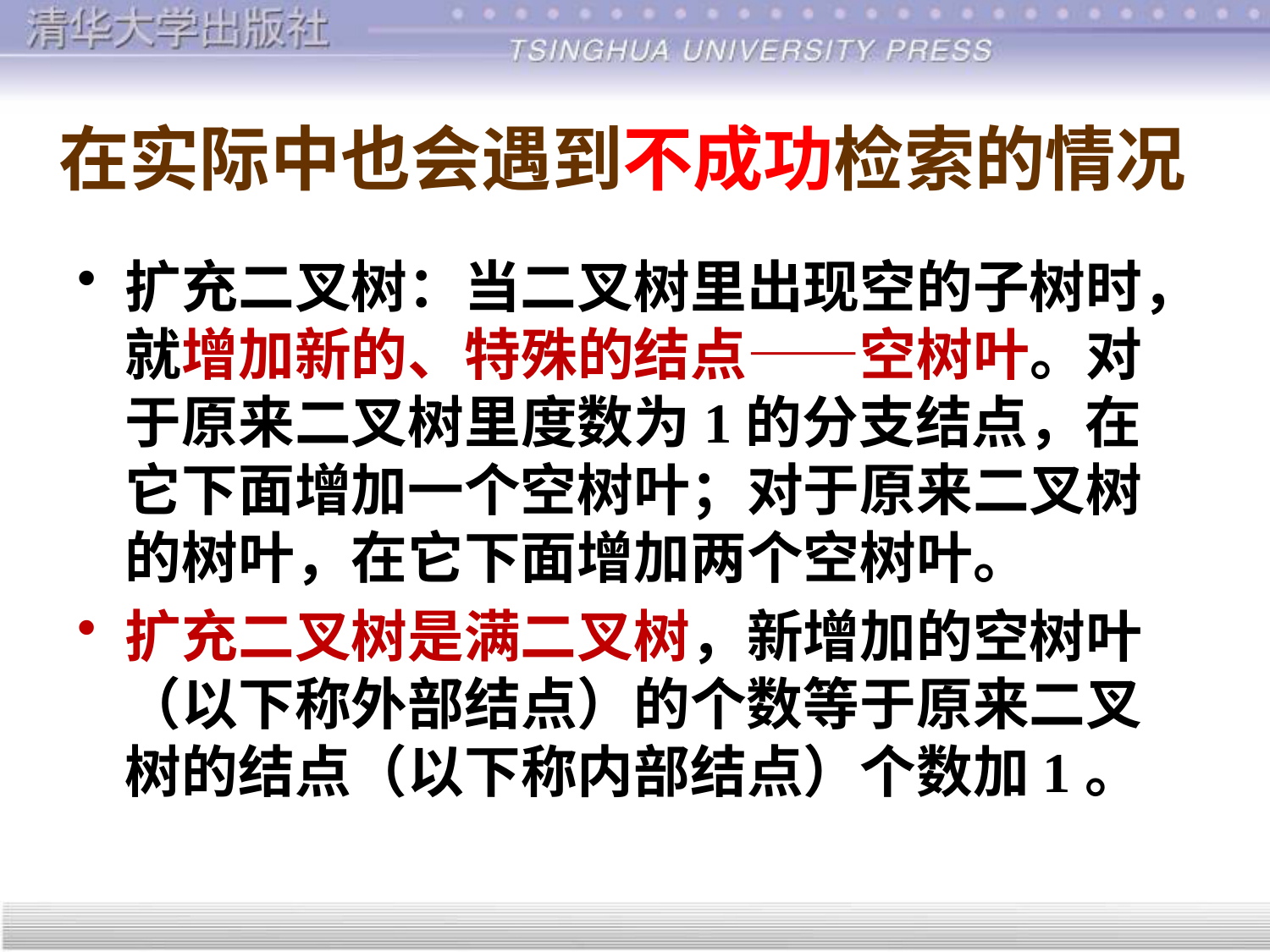

# 在实际中也会遇到不成功检索的情况
扩充二叉树：当二叉树里出现空的子树时，就增加新的、特殊的结点——空树叶。对于原来二叉树里度数为1的分支结点，在它下面增加一个空树叶；对于原来二叉树的树叶，在它下面增加两个空树叶。
扩充二叉树是满二叉树，新增加的空树叶（以下称外部结点）的个数等于原来二叉树的结点（以下称内部结点）个数加1。
74